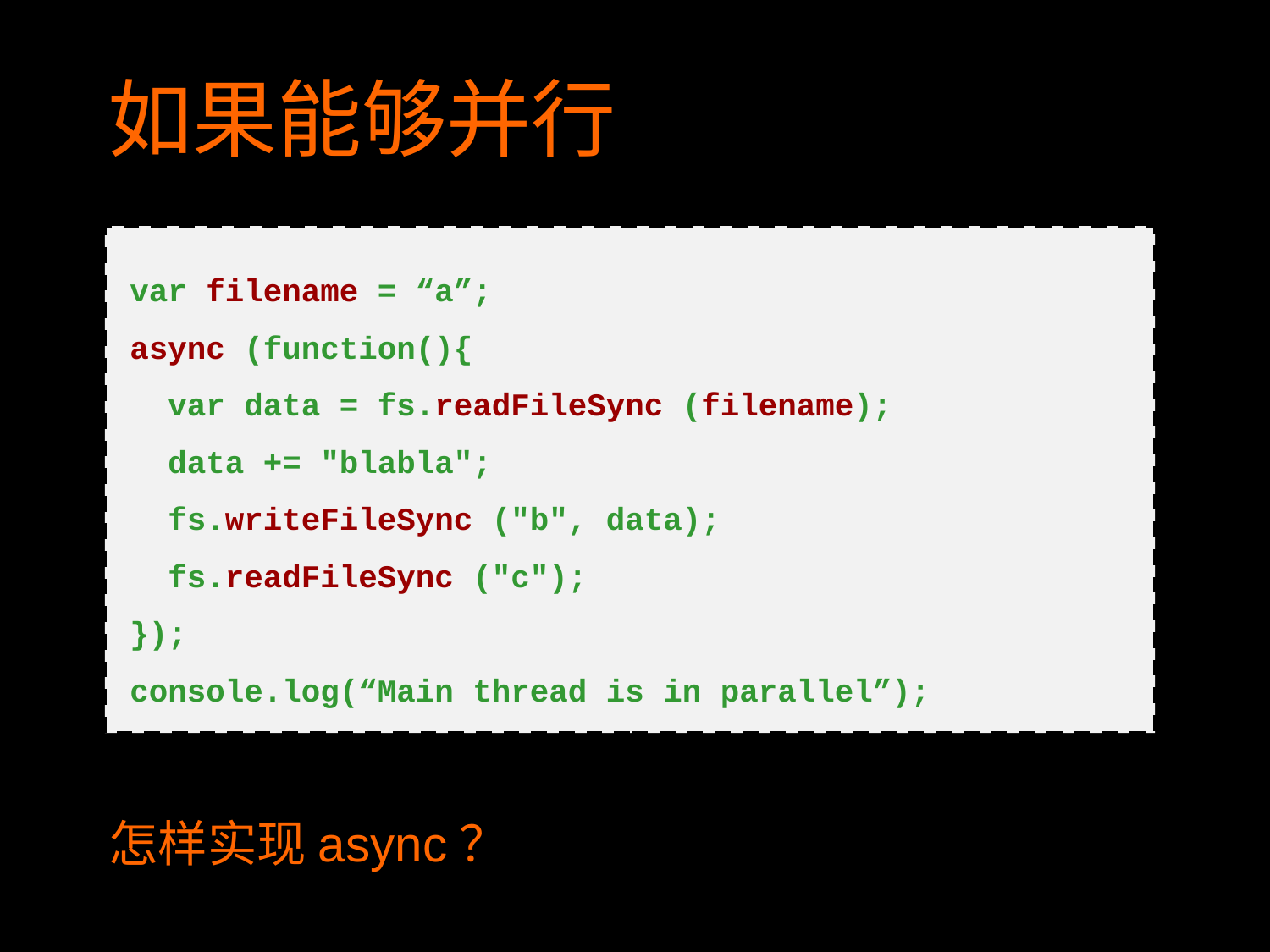

# 如果能够并行
var filename = “a”;
async (function(){
  var data = fs.readFileSync (filename);
  data += "blabla";
  fs.writeFileSync ("b", data);
  fs.readFileSync ("c");
});
console.log(“Main thread is in parallel”);
怎样实现async？